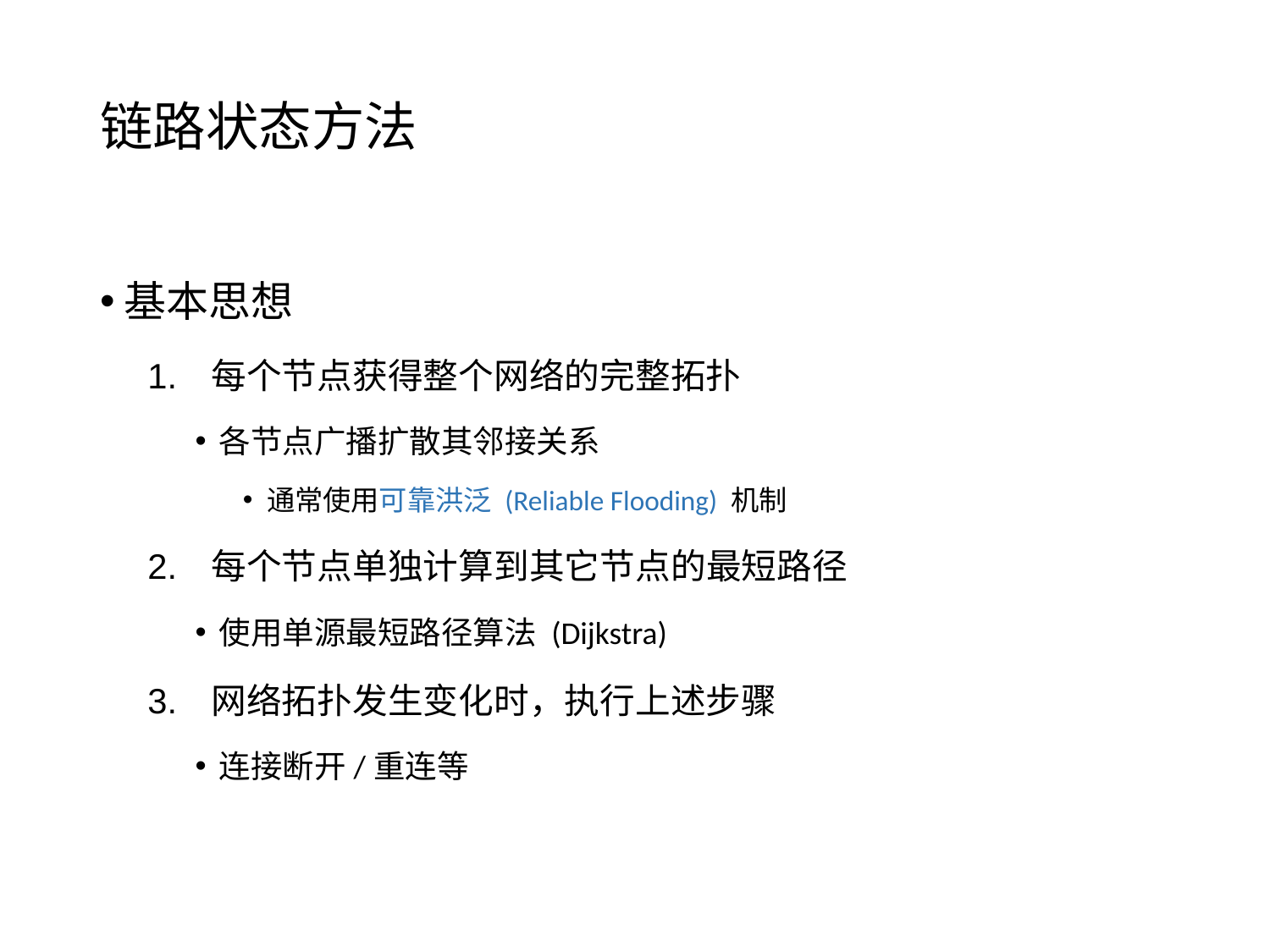

# 链路状态方法
基本思想
每个节点获得整个网络的完整拓扑
各节点广播扩散其邻接关系
通常使用可靠洪泛 (Reliable Flooding) 机制
每个节点单独计算到其它节点的最短路径
使用单源最短路径算法 (Dijkstra)
网络拓扑发生变化时，执行上述步骤
连接断开/重连等

19